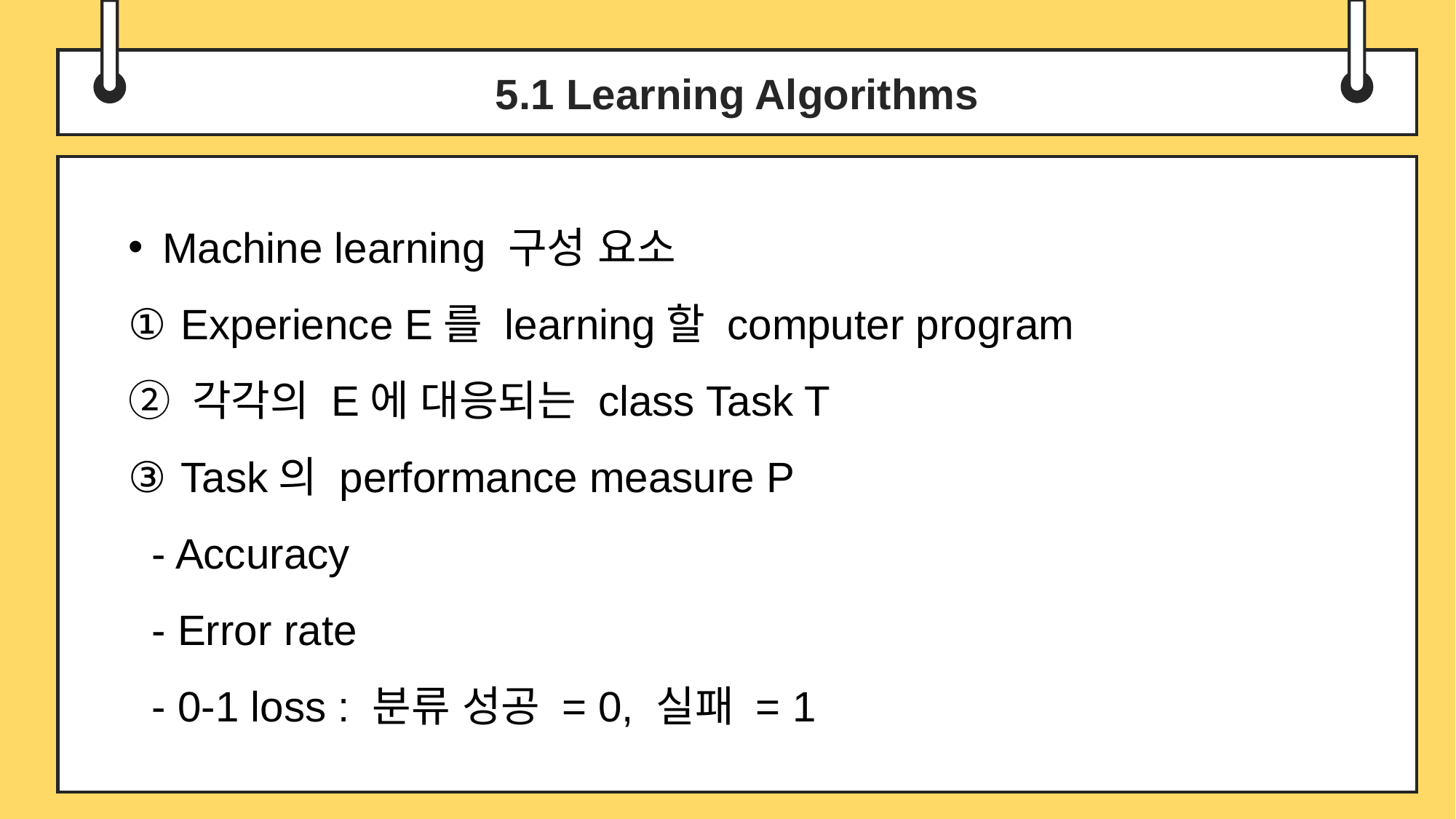

5.1 Learning Algorithms

Machine learning 구성 요소
 Experience E를 learning할 computer program
 각각의 E에 대응되는 class Task T
 Task의 performance measure P
  - Accuracy
  - Error rate
  - 0-1 loss : 분류 성공 = 0, 실패 = 1